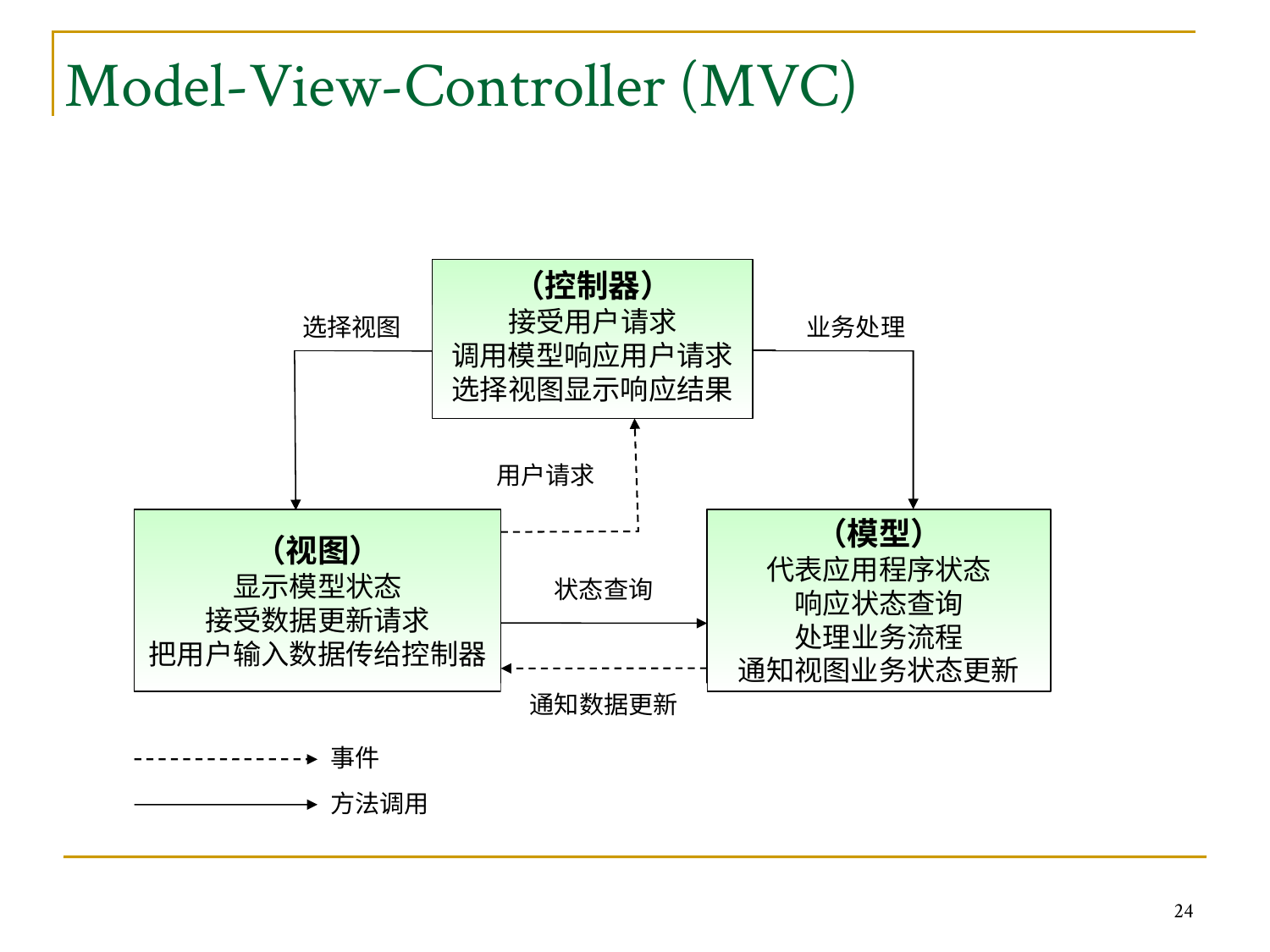

# Model-View-Controller (MVC)

（控制器）
接受用户请求
调用模型响应用户请求
选择视图显示响应结果
选择视图
业务处理

用户请求
（视图）
显示模型状态
接受数据更新请求
把用户输入数据传给控制器
（模型）
代表应用程序状态
响应状态查询
处理业务流程
通知视图业务状态更新
状态查询

通知数据更新
事件

方法调用

24